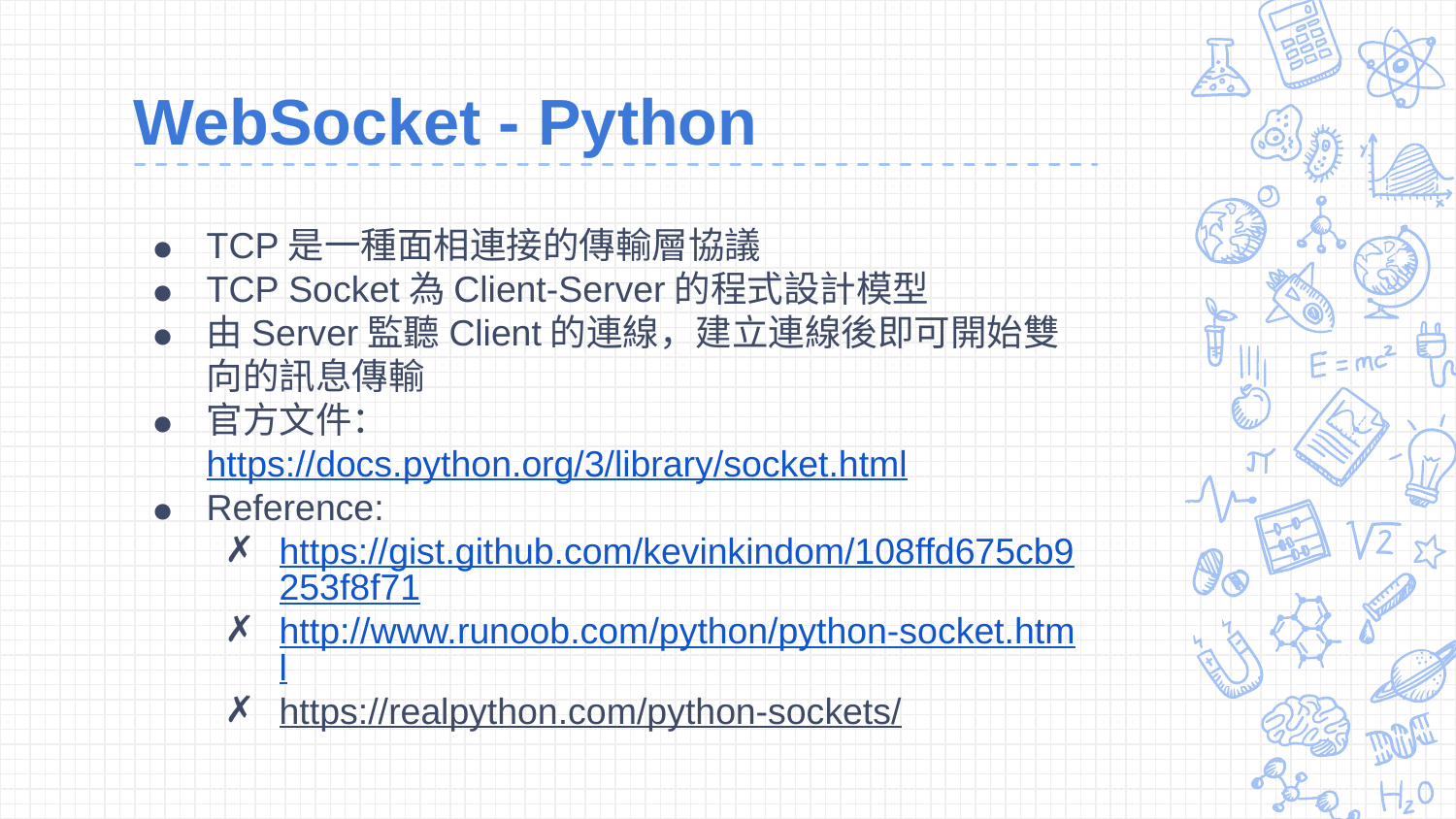

# WebSocket - Python
TCP是一種面相連接的傳輸層協議
TCP Socket為Client-Server的程式設計模型
由Server監聽Client的連線，建立連線後即可開始雙向的訊息傳輸
官方文件：https://docs.python.org/3/library/socket.html
Reference:
https://gist.github.com/kevinkindom/108ffd675cb9253f8f71
http://www.runoob.com/python/python-socket.html
https://realpython.com/python-sockets/